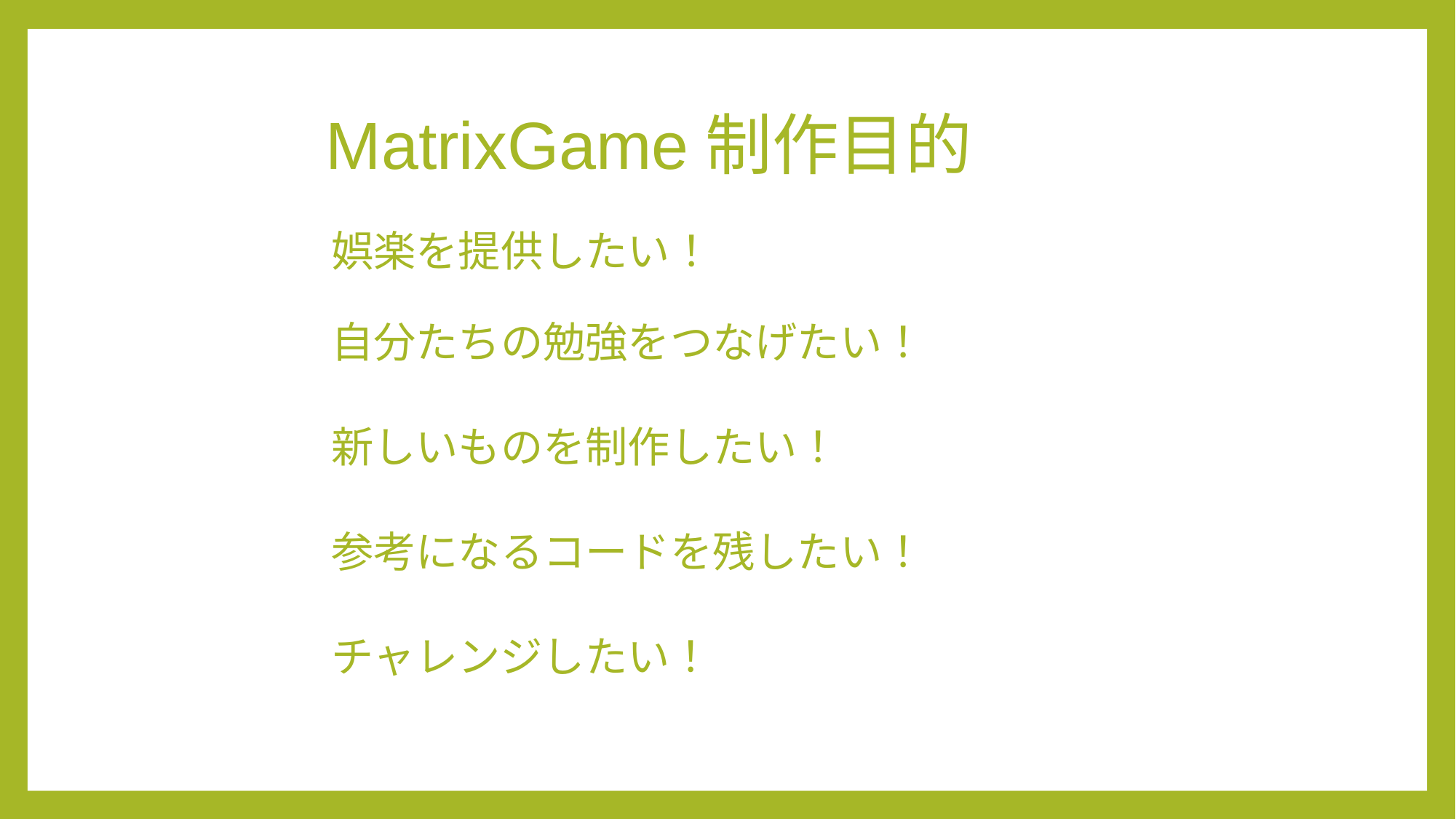

# MatrixGame制作目的
娯楽を提供したい！
自分たちの勉強をつなげたい！

新しいものを制作したい！
参考になるコードを残したい！
チャレンジしたい！